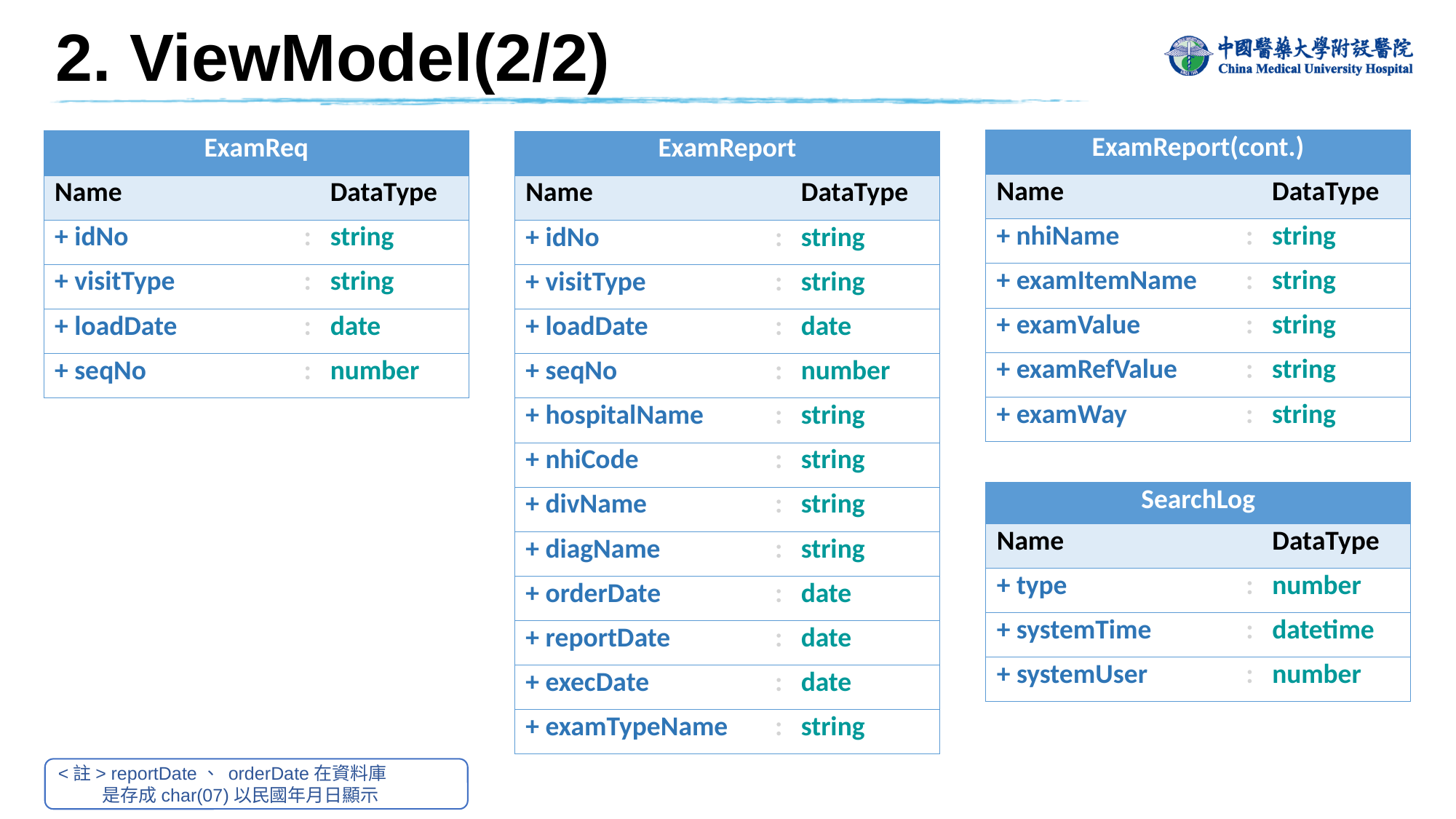

2. ViewModel(2/2)
| ExamReport(cont.) |  |  |
| --- | --- | --- |
| Name |  | DataType |
| + nhiName | : | string |
| + examItemName | : | string |
| + examValue | : | string |
| + examRefValue | : | string |
| + examWay | : | string |
| ExamReq |  |  |
| --- | --- | --- |
| Name |  | DataType |
| + idNo | : | string |
| + visitType | : | string |
| + loadDate | : | date |
| + seqNo | : | number |
| ExamReport |  |  |
| --- | --- | --- |
| Name |  | DataType |
| + idNo | : | string |
| + visitType | : | string |
| + loadDate | : | date |
| + seqNo | : | number |
| + hospitalName | : | string |
| + nhiCode | : | string |
| + divName | : | string |
| + diagName | : | string |
| + orderDate | : | date |
| + reportDate | : | date |
| + execDate | : | date |
| + examTypeName | : | string |
| SearchLog |  |  |
| --- | --- | --- |
| Name |  | DataType |
| + type | : | number |
| + systemTime | : | datetime |
| + systemUser | : | number |
<註> reportDate、 orderDate在資料庫
          是存成char(07)以民國年月日顯示